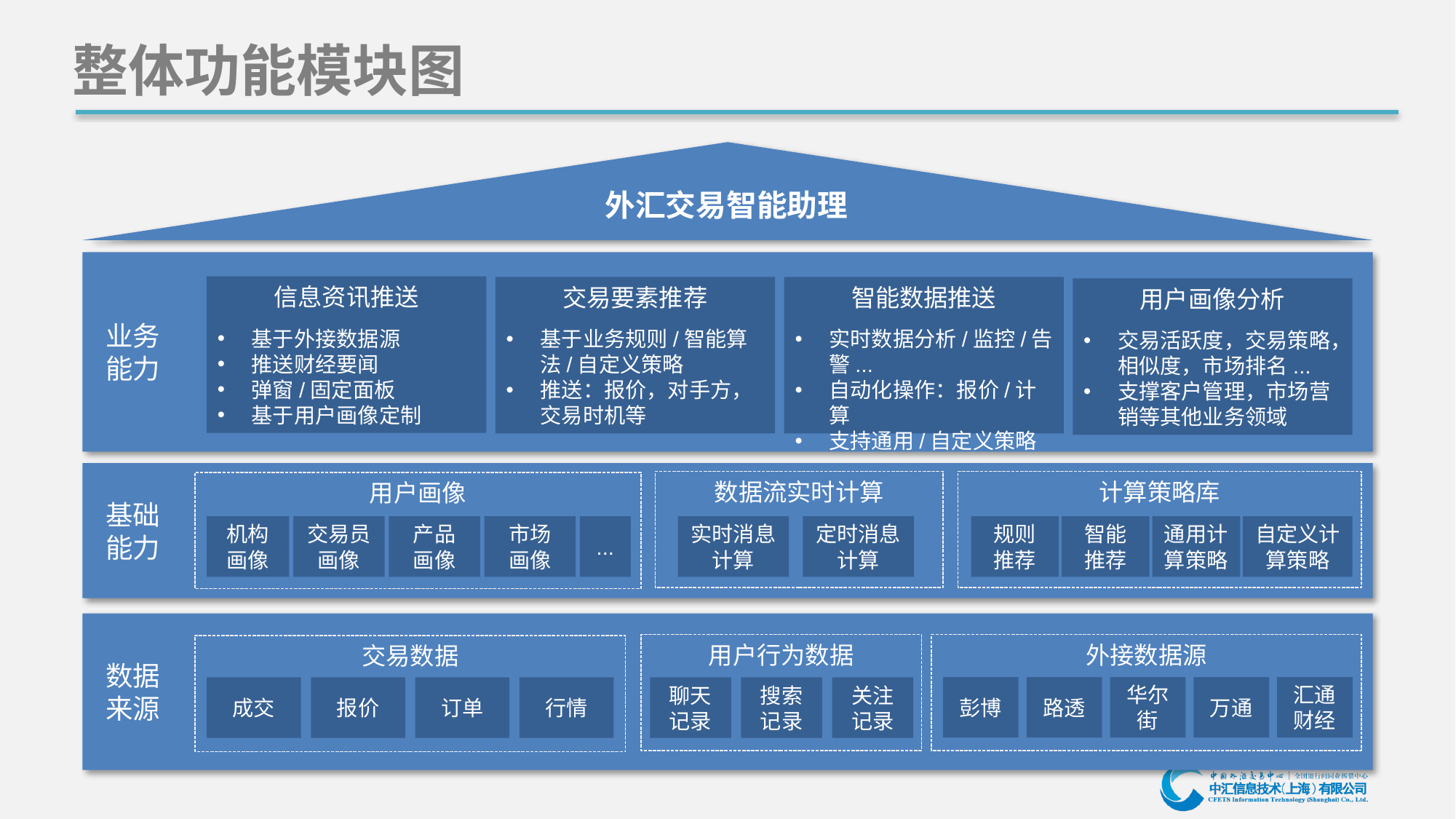

整体功能模块图

外汇交易智能助理
 业务
 能力
信息资讯推送

基于外接数据源
推送财经要闻
弹窗/固定面板
基于用户画像定制
交易要素推荐

基于业务规则/智能算法/自定义策略
推送：报价，对手方，交易时机等
智能数据推送

实时数据分析/监控/告警...
自动化操作：报价/计算
支持通用/自定义策略

用户画像分析

交易活跃度，交易策略，相似度，市场排名...
支撑客户管理，市场营销等其他业务领域
 基础
 能力
数据流实时计算
计算策略库
用户画像
定时消息计算
规则
推荐
智能
推荐
通用计算策略
自定义计算策略
机构
画像
交易员画像
产品
画像
市场
画像
...
实时消息计算
 数据
 来源
用户行为数据
外接数据源
交易数据
彭博
路透
华尔
街
万通
汇通
财经
成交
报价
订单
行情
聊天记录
搜索记录
关注记录